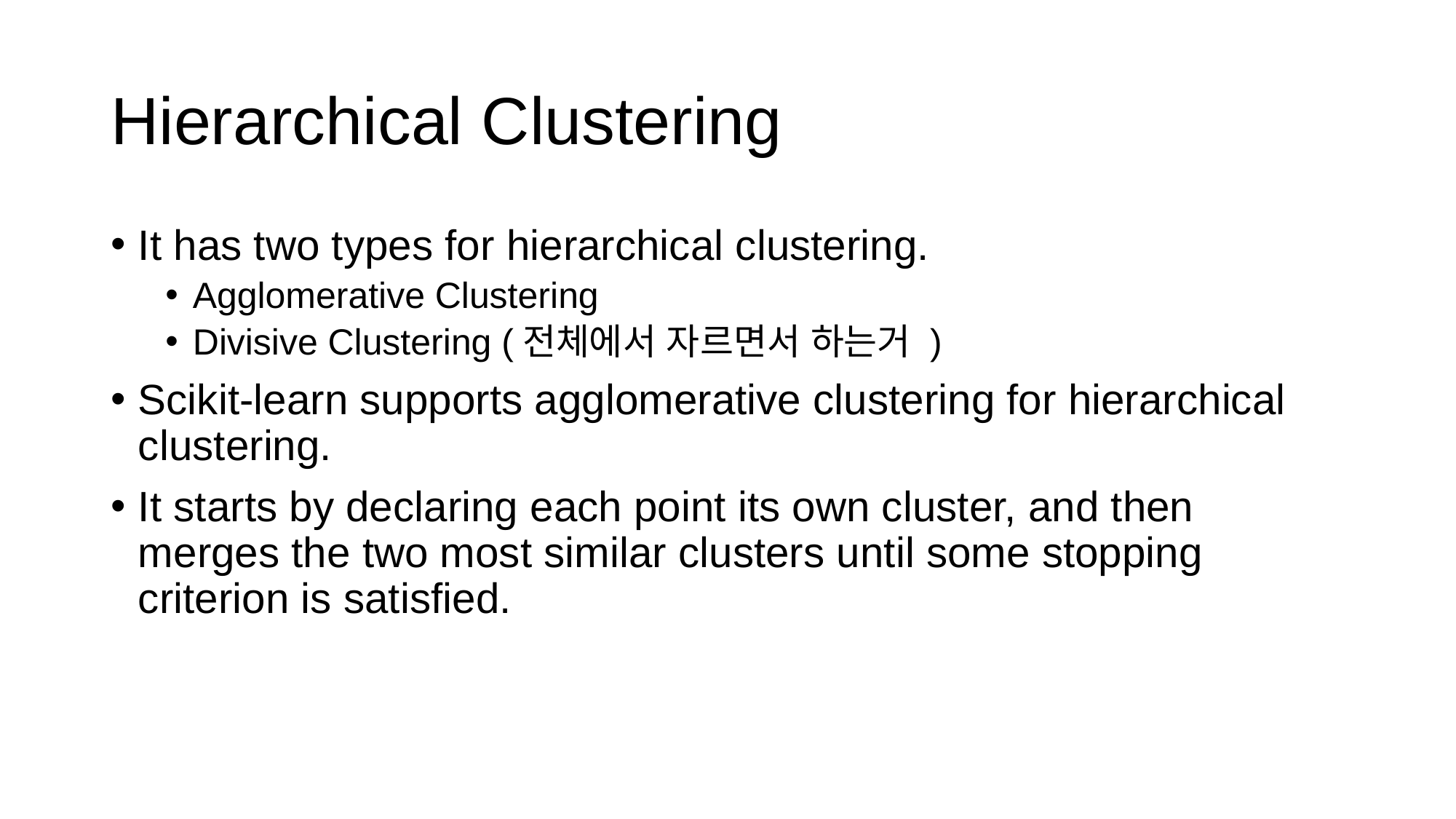

# Hierarchical Clustering
It has two types for hierarchical clustering.
Agglomerative Clustering
Divisive Clustering (전체에서 자르면서 하는거 )
Scikit-learn supports agglomerative clustering for hierarchical clustering.
It starts by declaring each point its own cluster, and then merges the two most similar clusters until some stopping criterion is satisfied.